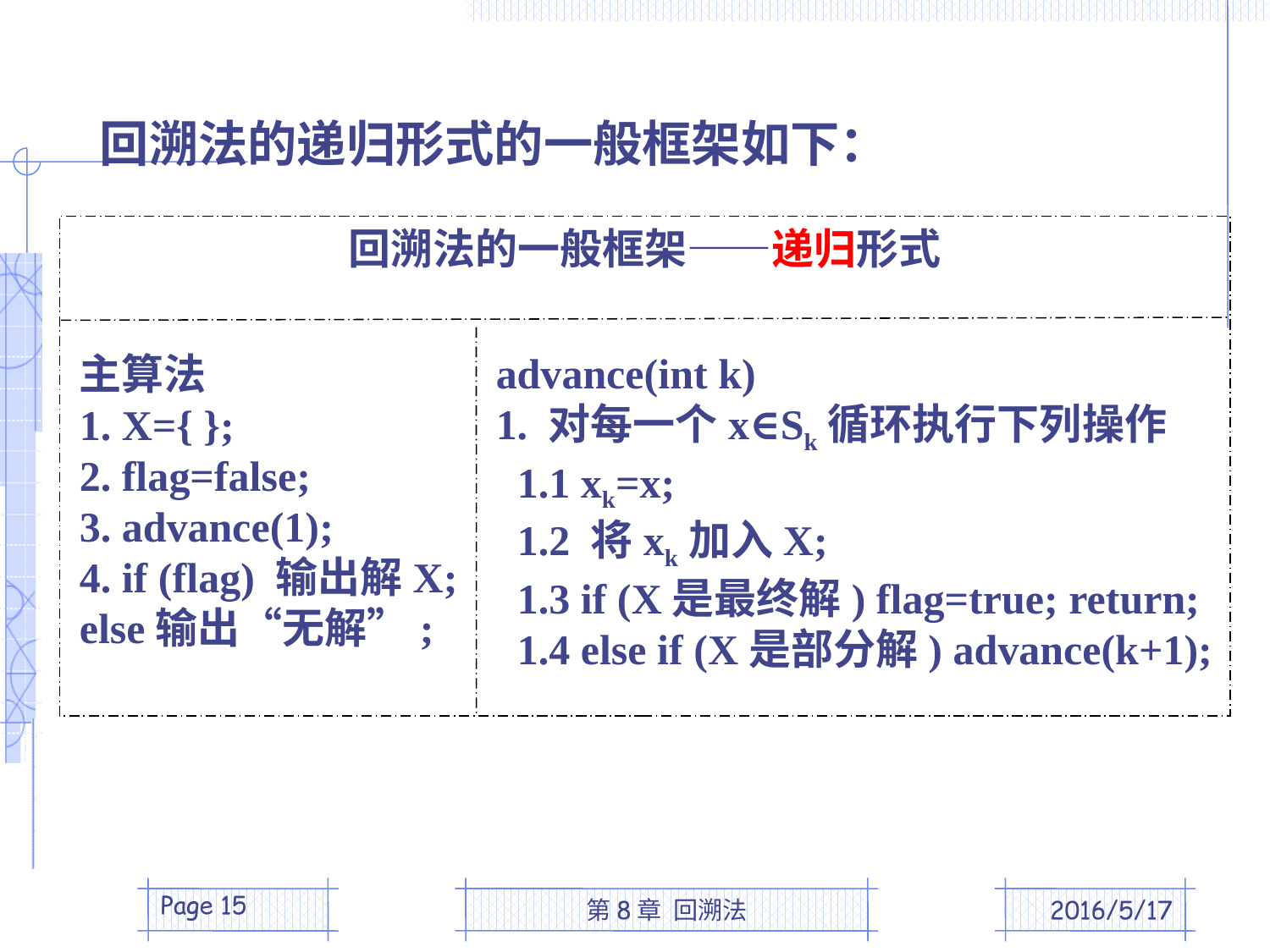

回溯法的递归形式的一般框架如下：
回溯法的一般框架——递归形式

主算法
1. X={ };
2. flag=false;
3. advance(1);
4. if (flag) 输出解X;
else输出“无解”;
advance(int k)
1. 对每一个x∈Sk循环执行下列操作
  1.1 xk=x;
  1.2 将xk加入X;
  1.3 if (X是最终解) flag=true; return;
  1.4 else if (X是部分解) advance(k+1);
Page 15
第8章  回溯法
2016/5/17